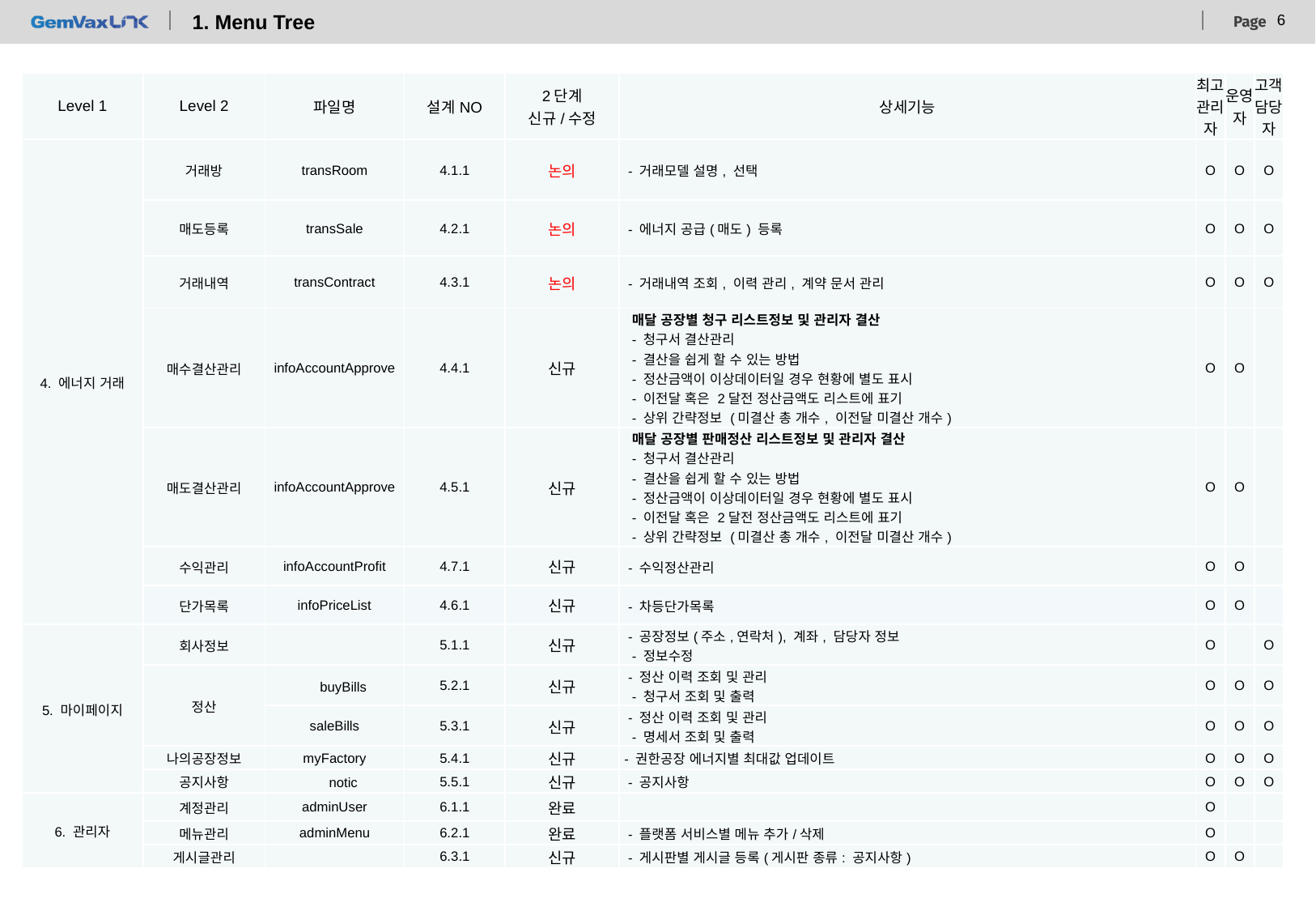

# 1. Menu Tree
| Level 1 | Level 2 | 파일명 | 설계NO | 2단계 신규/수정 | 상세기능 | 최고 관리자 | 운영자 | 고객담당자 |
| --- | --- | --- | --- | --- | --- | --- | --- | --- |
| 4. 에너지 거래 | 거래방 | transRoom | 4.1.1 | 논의 | - 거래모델 설명, 선택 | O | O | O |
|  | 매도등록 | transSale | 4.2.1 | 논의 | - 에너지 공급(매도) 등록 | O | O | O |
|  | 거래내역 | transContract | 4.3.1 | 논의 | - 거래내역 조회, 이력 관리, 계약 문서 관리 | O | O | O |
|  | 매수결산관리 | infoAccountApprove | 4.4.1 | 신규 | 매달 공장별 청구 리스트정보 및 관리자 결산 - 청구서 결산관리 - 결산을 쉽게 할 수 있는 방법 - 정산금액이 이상데이터일 경우 현황에 별도 표시 - 이전달 혹은 2달전 정산금액도 리스트에 표기 - 상위 간략정보 (미결산 총 개수, 이전달 미결산 개수) | O | O |  |
|  | 매도결산관리 | infoAccountApprove | 4.5.1 | 신규 | 매달 공장별 판매정산 리스트정보 및 관리자 결산 - 청구서 결산관리 - 결산을 쉽게 할 수 있는 방법 - 정산금액이 이상데이터일 경우 현황에 별도 표시 - 이전달 혹은 2달전 정산금액도 리스트에 표기 - 상위 간략정보 (미결산 총 개수, 이전달 미결산 개수) | O | O |  |
|  | 수익관리 | infoAccountProfit | 4.7.1 | 신규 | - 수익정산관리 | O | O |  |
|  | 단가목록 | infoPriceList | 4.6.1 | 신규 | - 차등단가목록 | O | O |  |
| 5. 마이페이지 | 회사정보 |  | 5.1.1 | 신규 | - 공장정보(주소,연락처), 계좌, 담당자 정보 - 정보수정 | O |  | O |
|  | 정산 | buyBills | 5.2.1 | 신규 | - 정산 이력 조회 및 관리 - 청구서 조회 및 출력 | O | O | O |
|  |  | saleBills | 5.3.1 | 신규 | - 정산 이력 조회 및 관리 - 명세서 조회 및 출력 | O | O | O |
|  | 나의공장정보 | myFactory | 5.4.1 | 신규 | - 권한공장 에너지별 최대값 업데이트 | O | O | O |
|  | 공지사항 | notic | 5.5.1 | 신규 | - 공지사항 | O | O | O |
| 6. 관리자 | 계정관리 | adminUser | 6.1.1 | 완료 |  | O |  |  |
|  | 메뉴관리 | adminMenu | 6.2.1 | 완료 | - 플랫폼 서비스별 메뉴 추가/삭제 | O |  |  |
|  | 게시글관리 |  | 6.3.1 | 신규 | - 게시판별 게시글 등록(게시판 종류: 공지사항) | O | O |  |